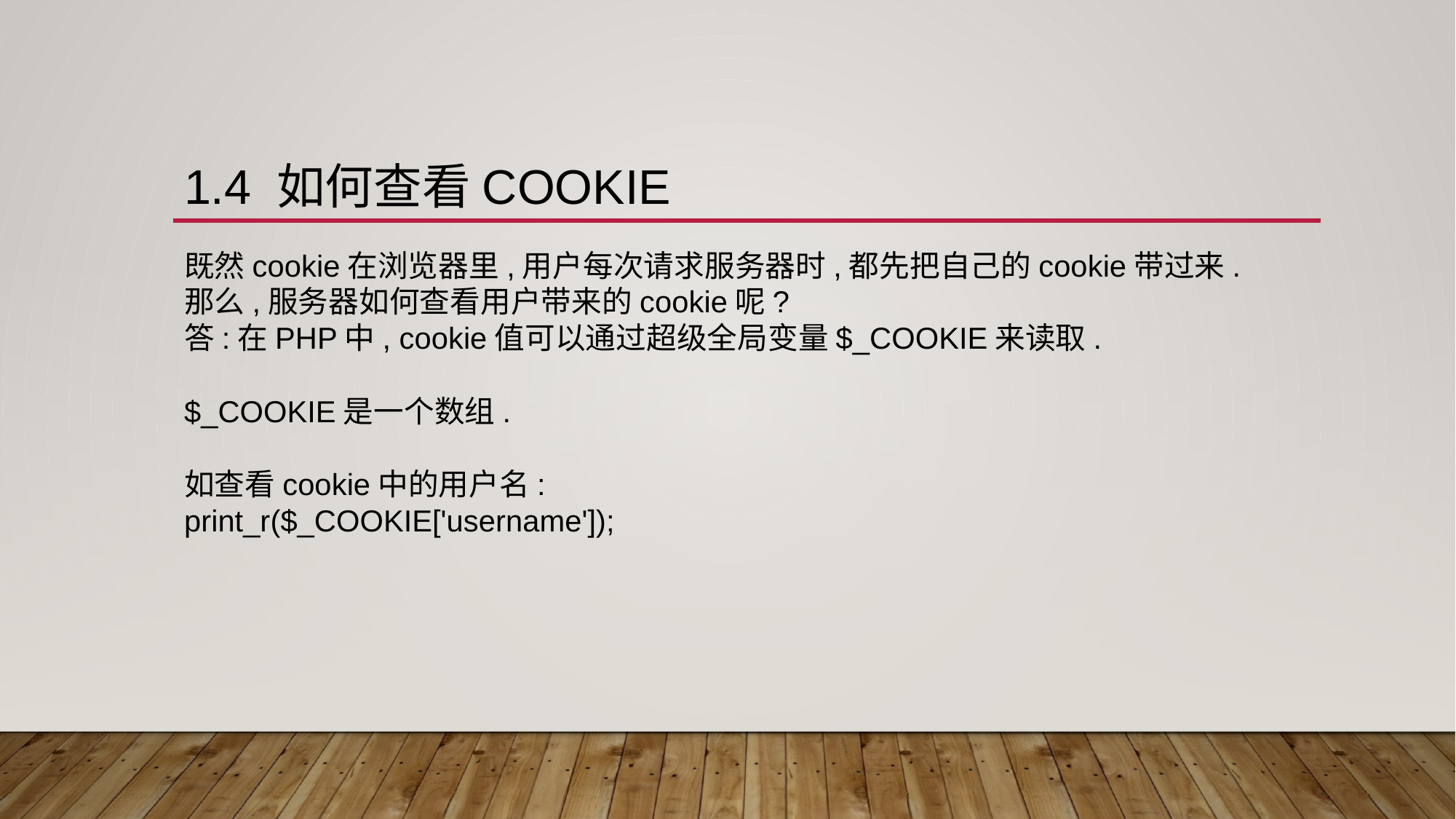

# 1.4 如何查看cookie
既然cookie在浏览器里,用户每次请求服务器时,都先把自己的cookie带过来.
那么,服务器如何查看用户带来的cookie呢?
答:在PHP中, cookie值可以通过超级全局变量$_COOKIE来读取.
$_COOKIE是一个数组.

如查看cookie中的用户名:
print_r($_COOKIE['username']);